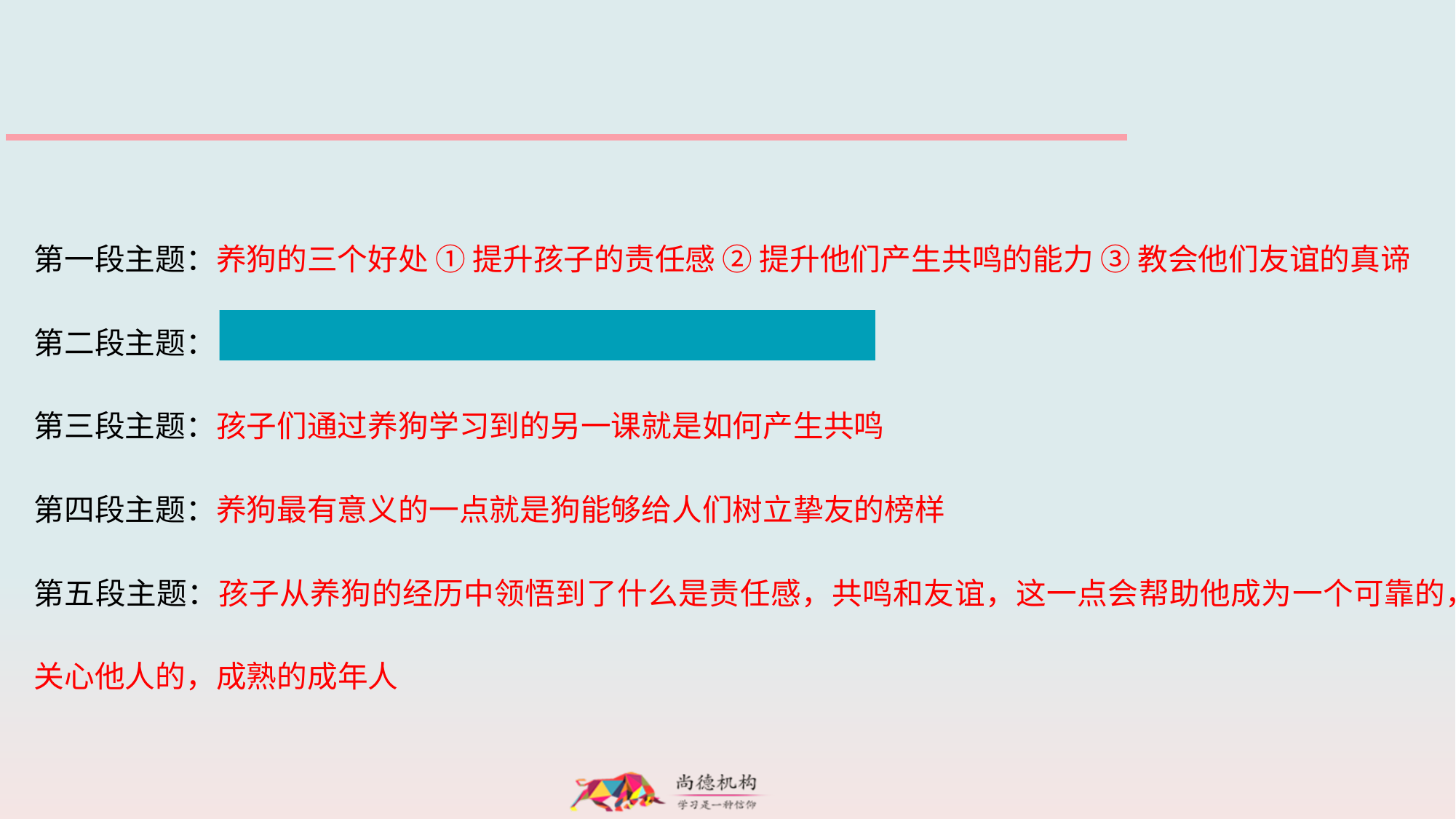

第一段主题：养狗的三个好处 ① 提升孩子的责任感 ② 提升他们产生共鸣的能力 ③ 教会他们友谊的真谛
第二段主题：
第三段主题：孩子们通过养狗学习到的另一课就是如何产生共鸣
第四段主题：养狗最有意义的一点就是狗能够给人们树立挚友的榜样
第五段主题：孩子从养狗的经历中领悟到了什么是责任感，共鸣和友谊，这一点会帮助他成为一个可靠的，关心他人的，成熟的成年人